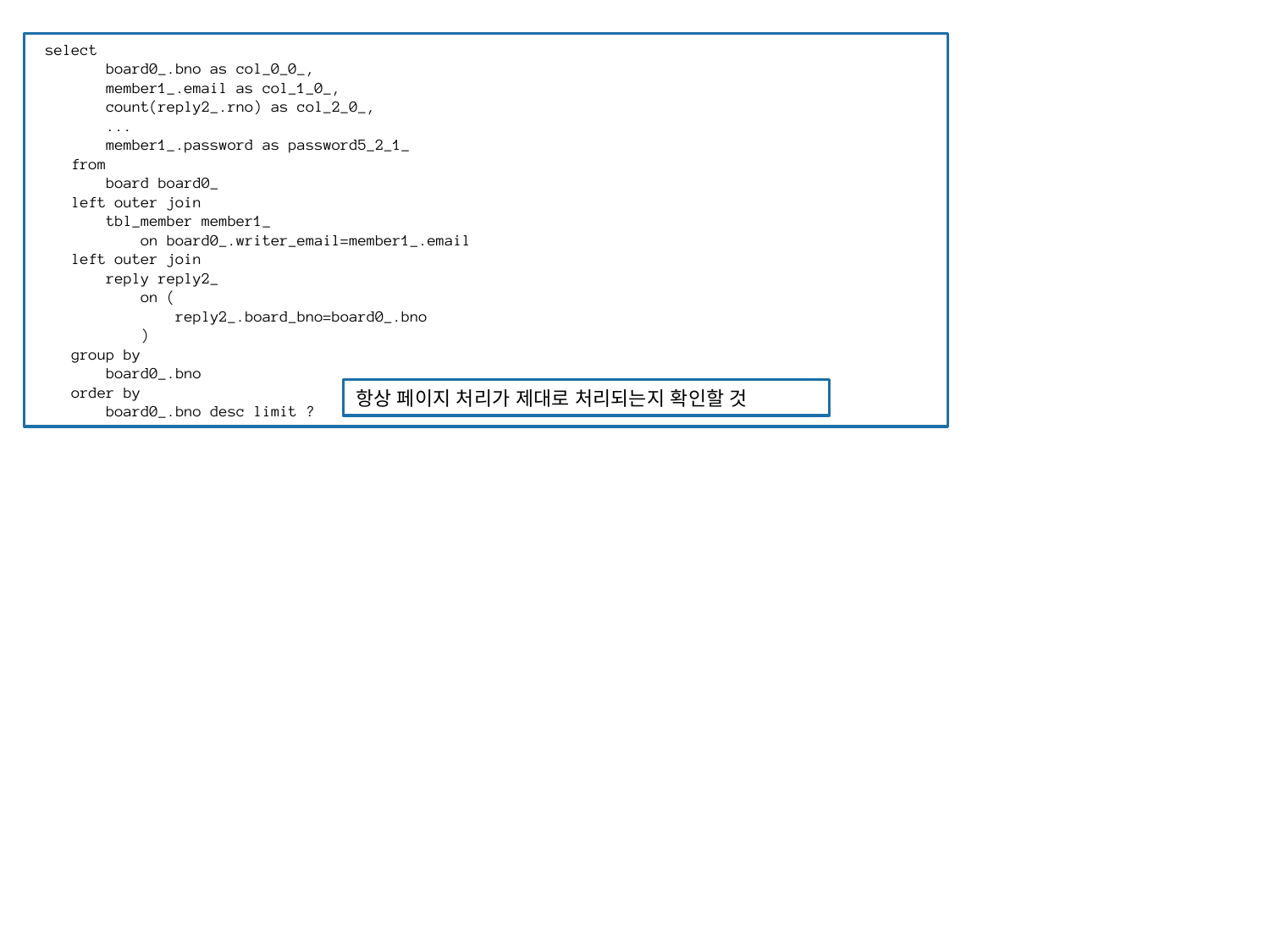

select
        board0_.bno as col_0_0_,
        member1_.email as col_1_0_,
        count(reply2_.rno) as col_2_0_,
        ...
        member1_.password as password5_2_1_
    from
        board board0_
    left outer join
        tbl_member member1_
            on board0_.writer_email=member1_.email
    left outer join
        reply reply2_
            on (
                reply2_.board_bno=board0_.bno
            )
    group by
        board0_.bno
    order by
        board0_.bno desc limit ?
항상 페이지 처리가 제대로 처리되는지 확인할 것